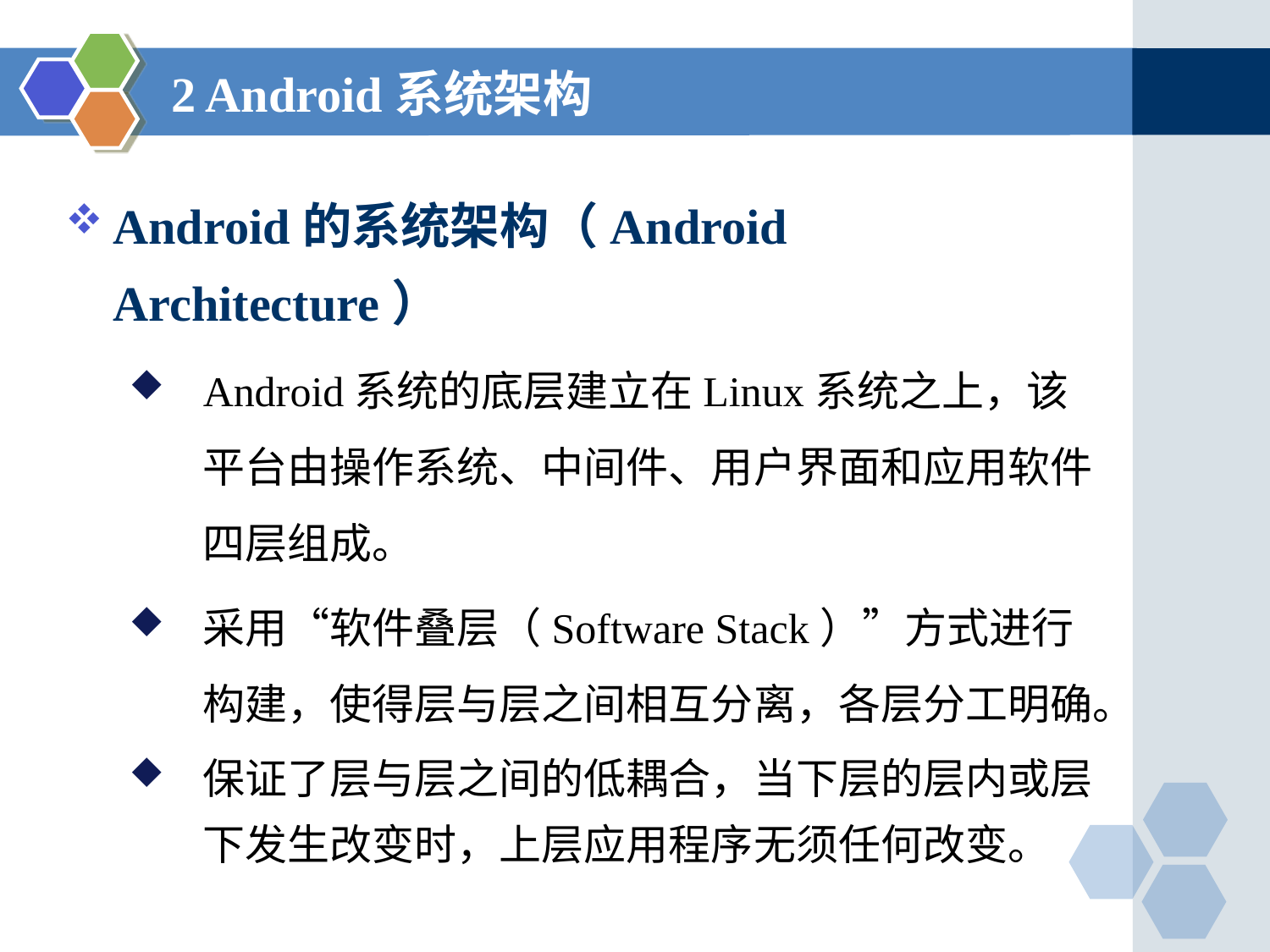

# 2 Android系统架构
Android的系统架构（Android Architecture）
Android系统的底层建立在Linux系统之上，该平台由操作系统、中间件、用户界面和应用软件四层组成。
采用“软件叠层（Software Stack）”方式进行构建，使得层与层之间相互分离，各层分工明确。
保证了层与层之间的低耦合，当下层的层内或层下发生改变时，上层应用程序无须任何改变。